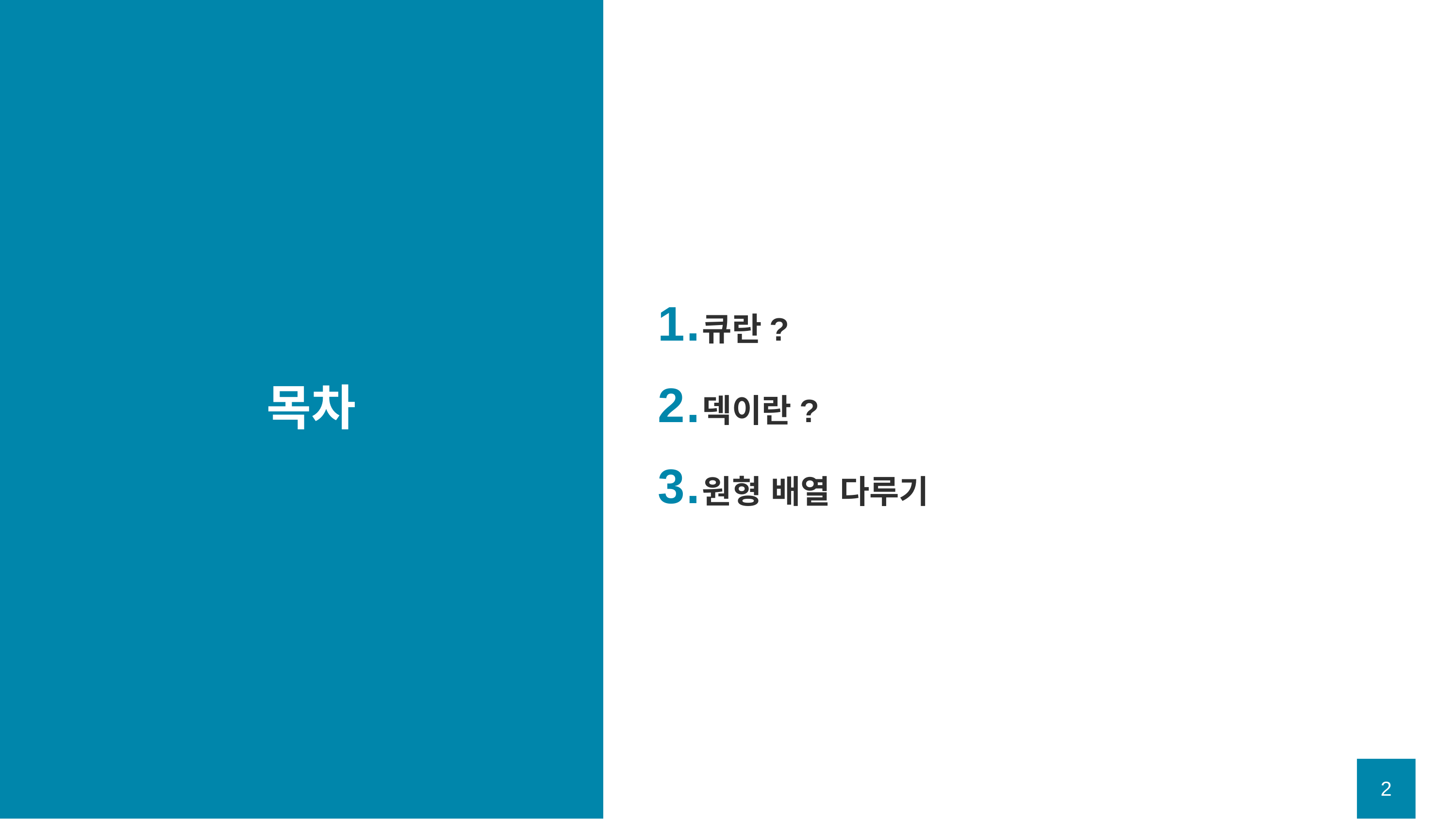

큐란?
덱이란?
원형 배열 다루기
# 목차
2